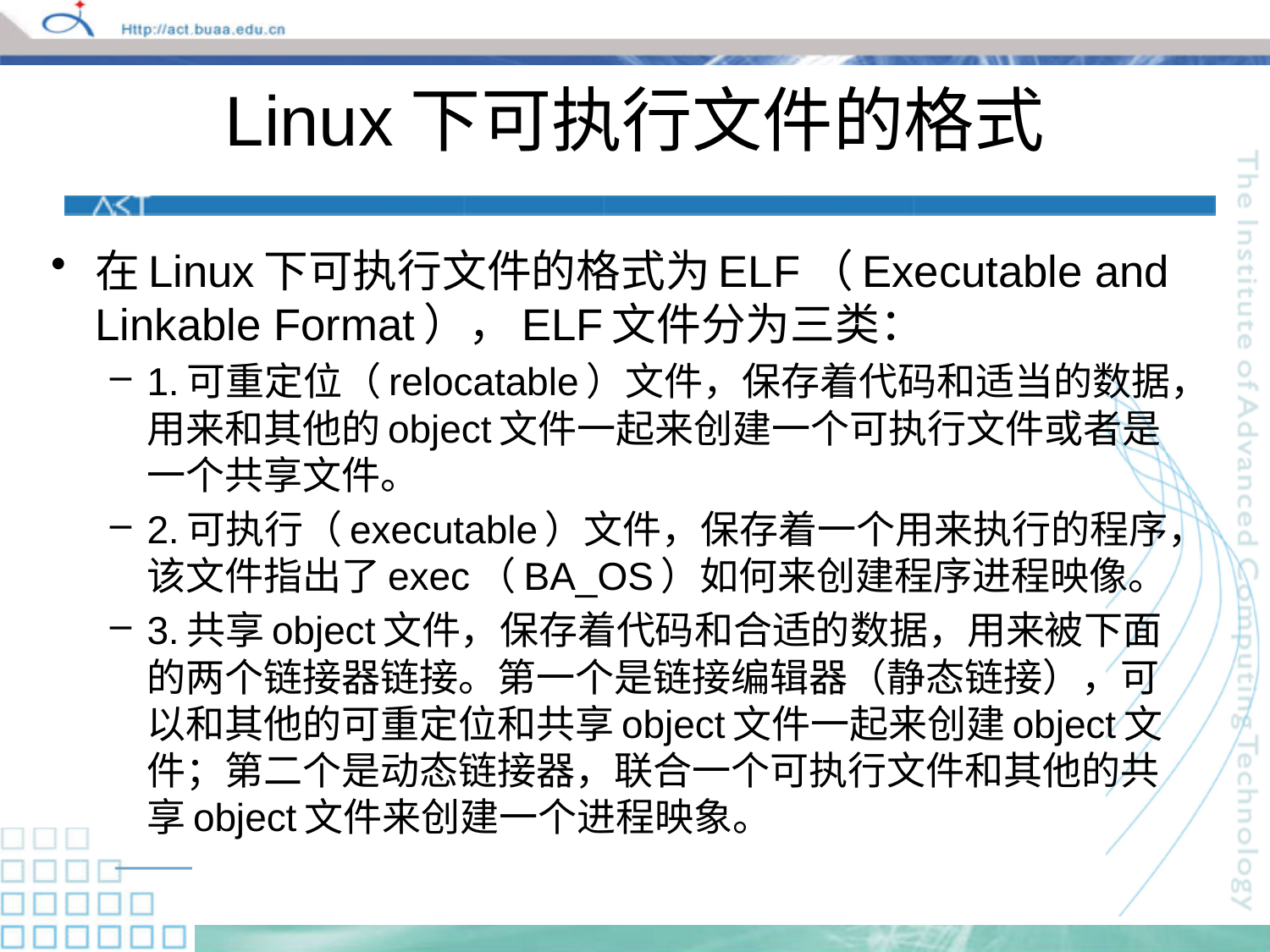

# Linux下可执行文件的格式
在Linux下可执行文件的格式为ELF（Executable and Linkable Format），ELF文件分为三类：
1.可重定位（relocatable）文件，保存着代码和适当的数据，用来和其他的object文件一起来创建一个可执行文件或者是一个共享文件。
2.可执行（executable）文件，保存着一个用来执行的程序，该文件指出了exec（BA_OS）如何来创建程序进程映像。
3.共享object文件，保存着代码和合适的数据，用来被下面的两个链接器链接。第一个是链接编辑器（静态链接），可以和其他的可重定位和共享object文件一起来创建object文件；第二个是动态链接器，联合一个可执行文件和其他的共享object文件来创建一个进程映象。